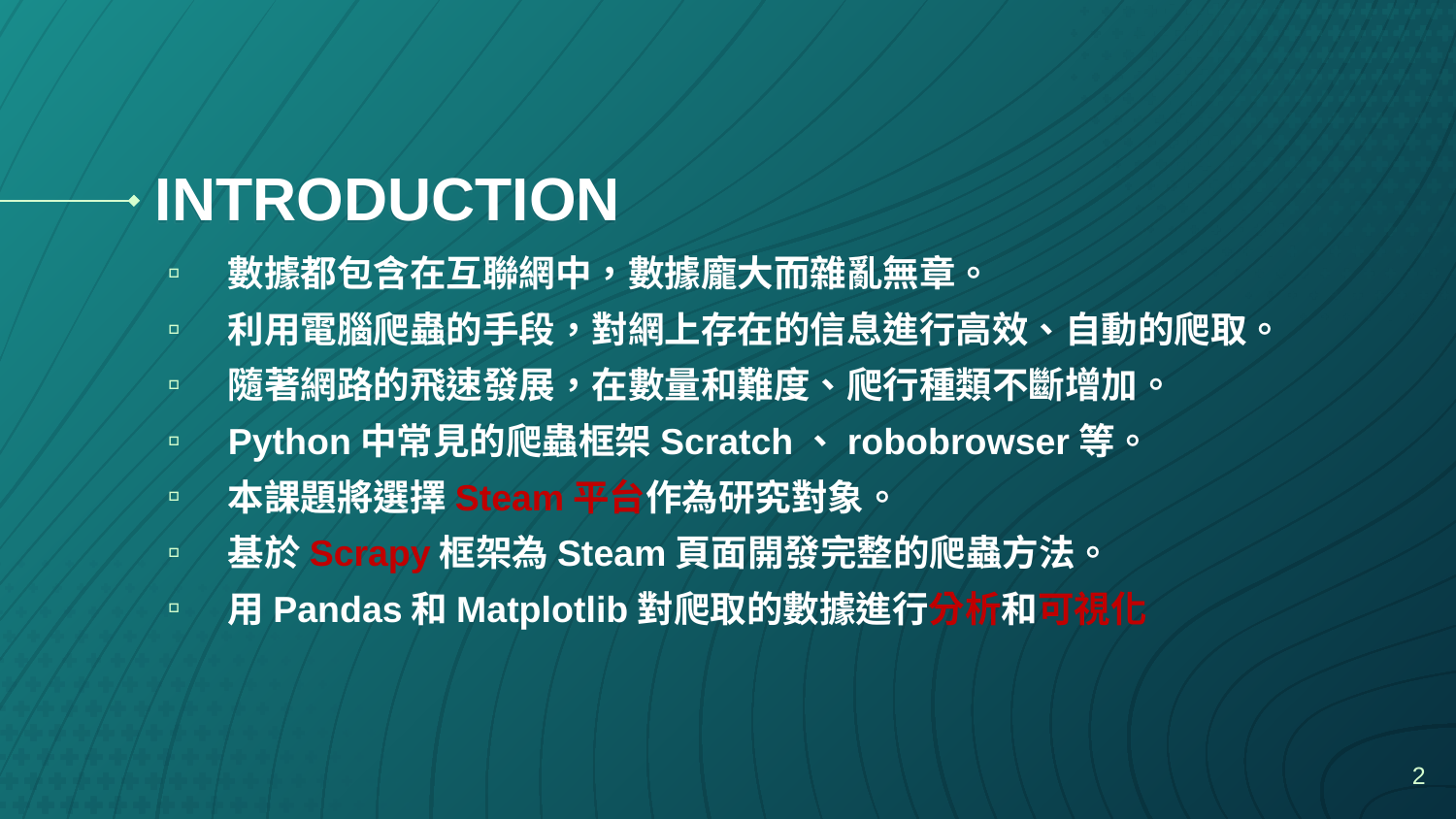

# INTRODUCTION
數據都包含在互聯網中，數據龐大而雜亂無章。
利用電腦爬蟲的手段，對網上存在的信息進行高效、自動的爬取。
隨著網路的飛速發展，在數量和難度、爬行種類不斷增加。
Python中常見的爬蟲框架Scratch、robobrowser等。
本課題將選擇Steam平台作為研究對象。
基於Scrapy框架為Steam頁面開發完整的爬蟲方法。
用Pandas和Matplotlib對爬取的數據進行分析和可視化

2